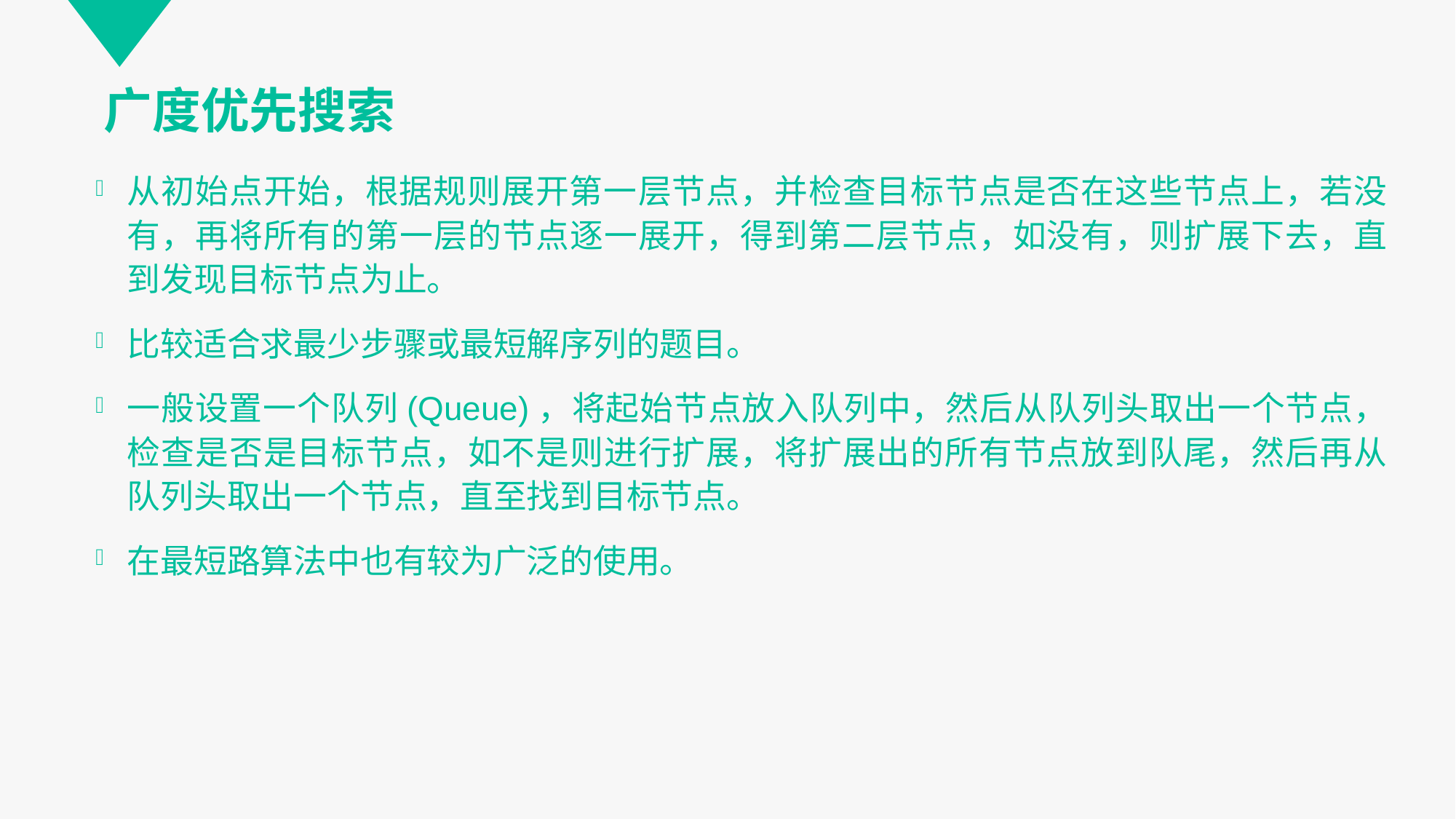

# 广度优先搜索
从初始点开始，根据规则展开第一层节点，并检查目标节点是否在这些节点上，若没有，再将所有的第一层的节点逐一展开，得到第二层节点，如没有，则扩展下去，直到发现目标节点为止。
比较适合求最少步骤或最短解序列的题目。
一般设置一个队列(Queue)，将起始节点放入队列中，然后从队列头取出一个节点，检查是否是目标节点，如不是则进行扩展，将扩展出的所有节点放到队尾，然后再从队列头取出一个节点，直至找到目标节点。
在最短路算法中也有较为广泛的使用。